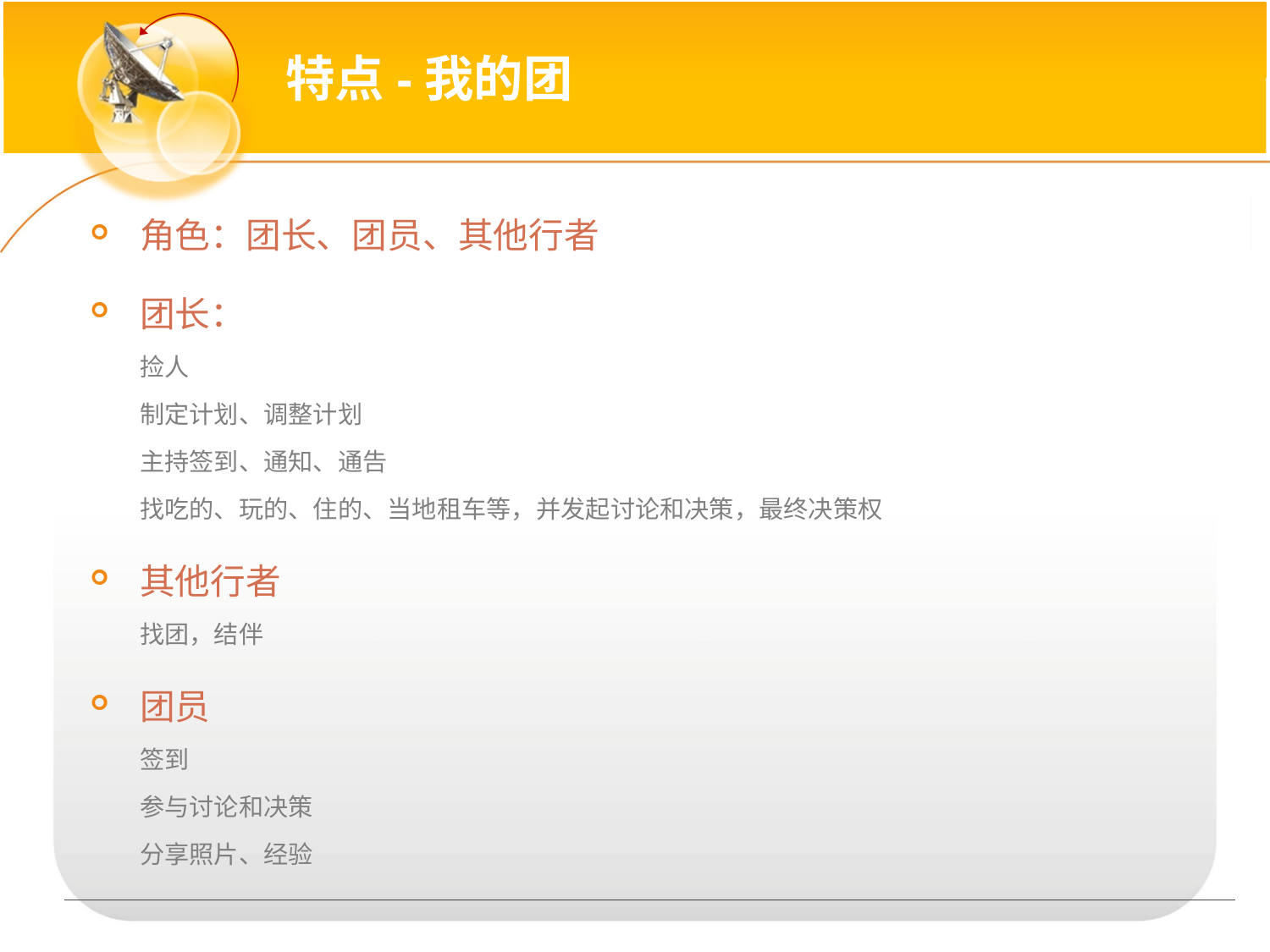

# 特点-我的团
角色：团长、团员、其他行者
团长：
捡人
制定计划、调整计划
主持签到、通知、通告
找吃的、玩的、住的、当地租车等，并发起讨论和决策，最终决策权
其他行者
找团，结伴
团员
签到
参与讨论和决策
分享照片、经验